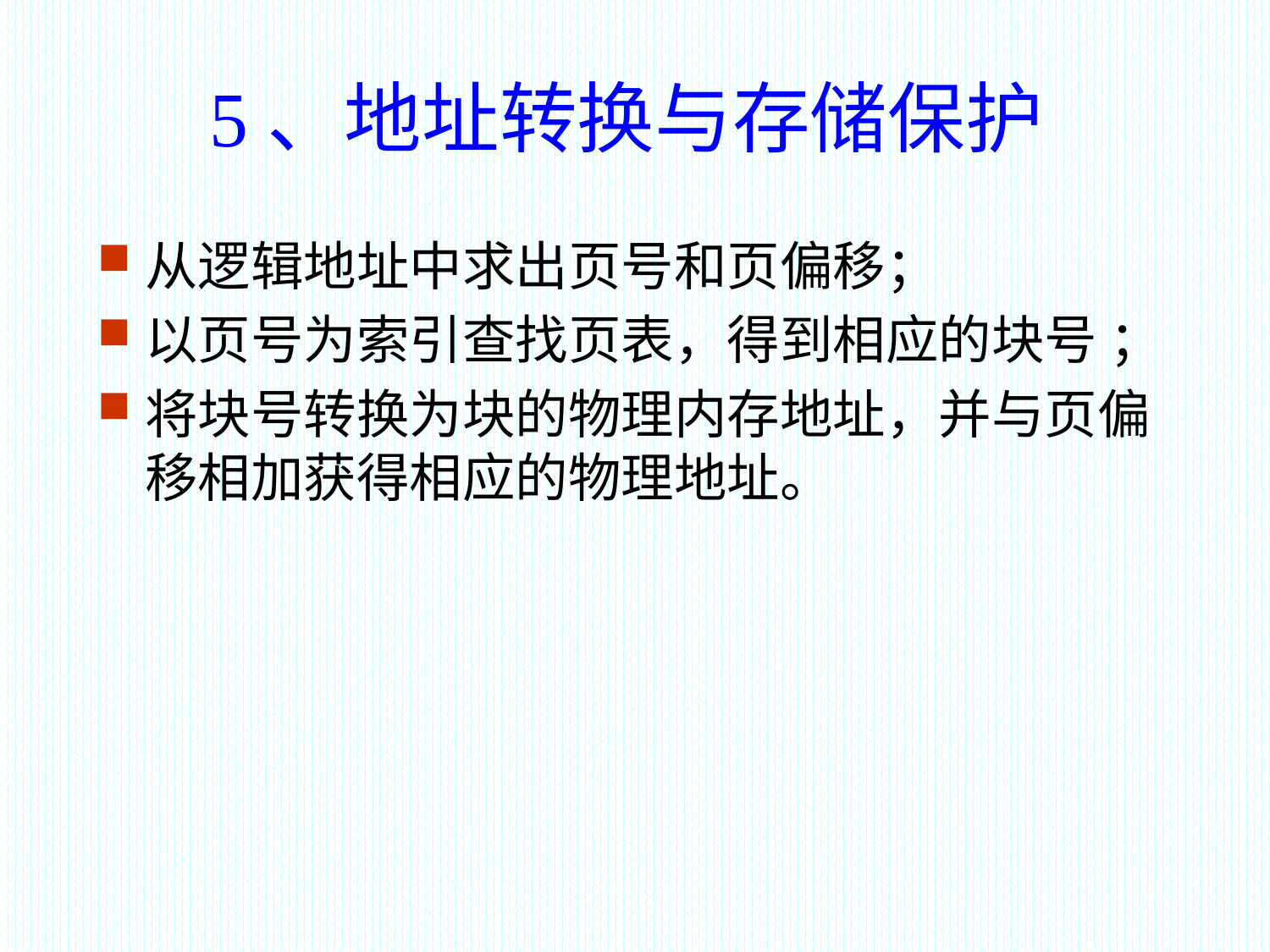

# 5、地址转换与存储保护
从逻辑地址中求出页号和页偏移；
以页号为索引查找页表，得到相应的块号 ；
将块号转换为块的物理内存地址，并与页偏移相加获得相应的物理地址。